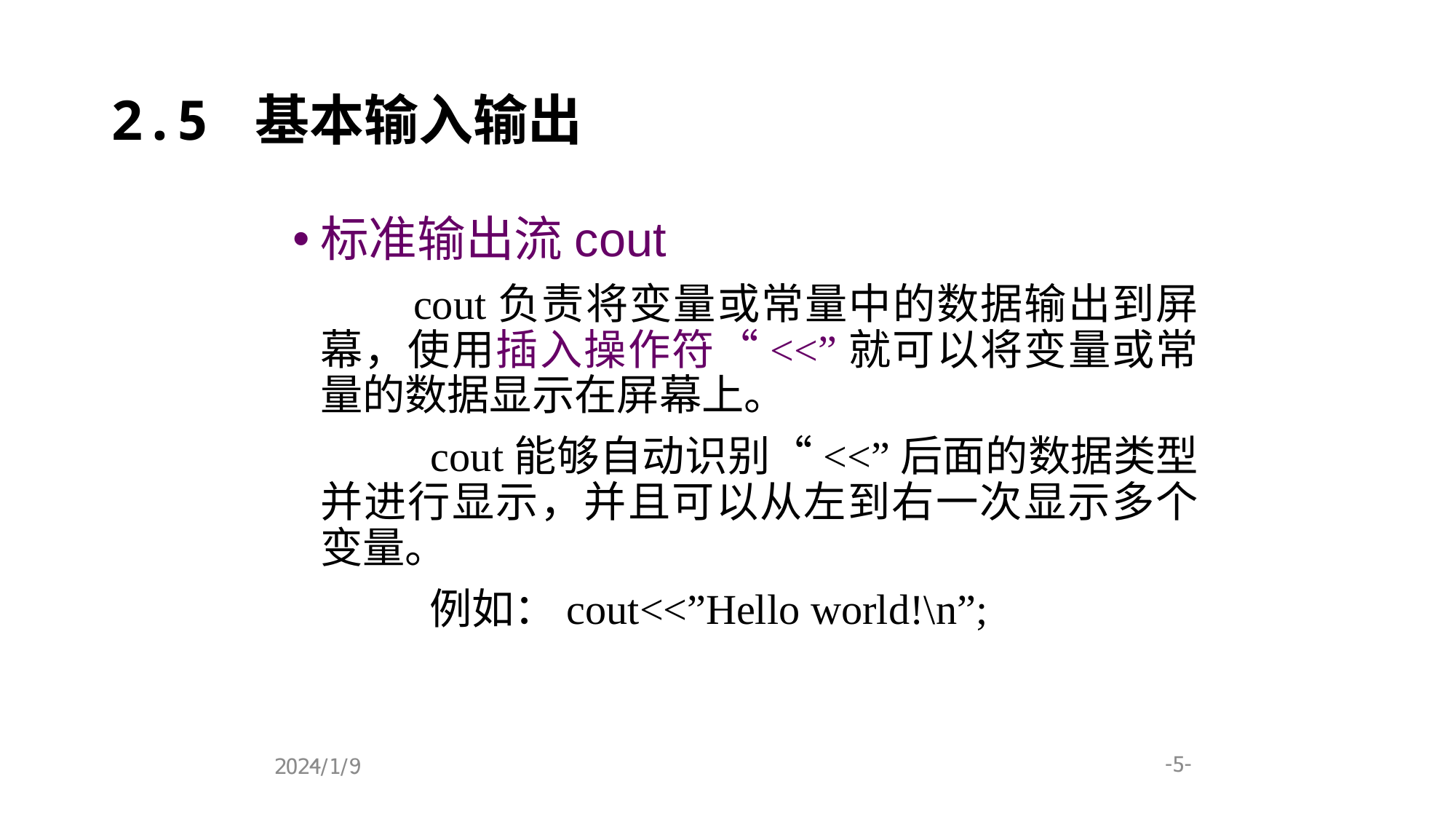

# 2.5 基本输入输出
标准输出流cout
          cout负责将变量或常量中的数据输出到屏幕，使用插入操作符“<<”就可以将变量或常量的数据显示在屏幕上。
    	cout能够自动识别“<<”后面的数据类型并进行显示，并且可以从左到右一次显示多个变量。
		例如：cout<<”Hello world!\n”;

-5-
2024/1/9